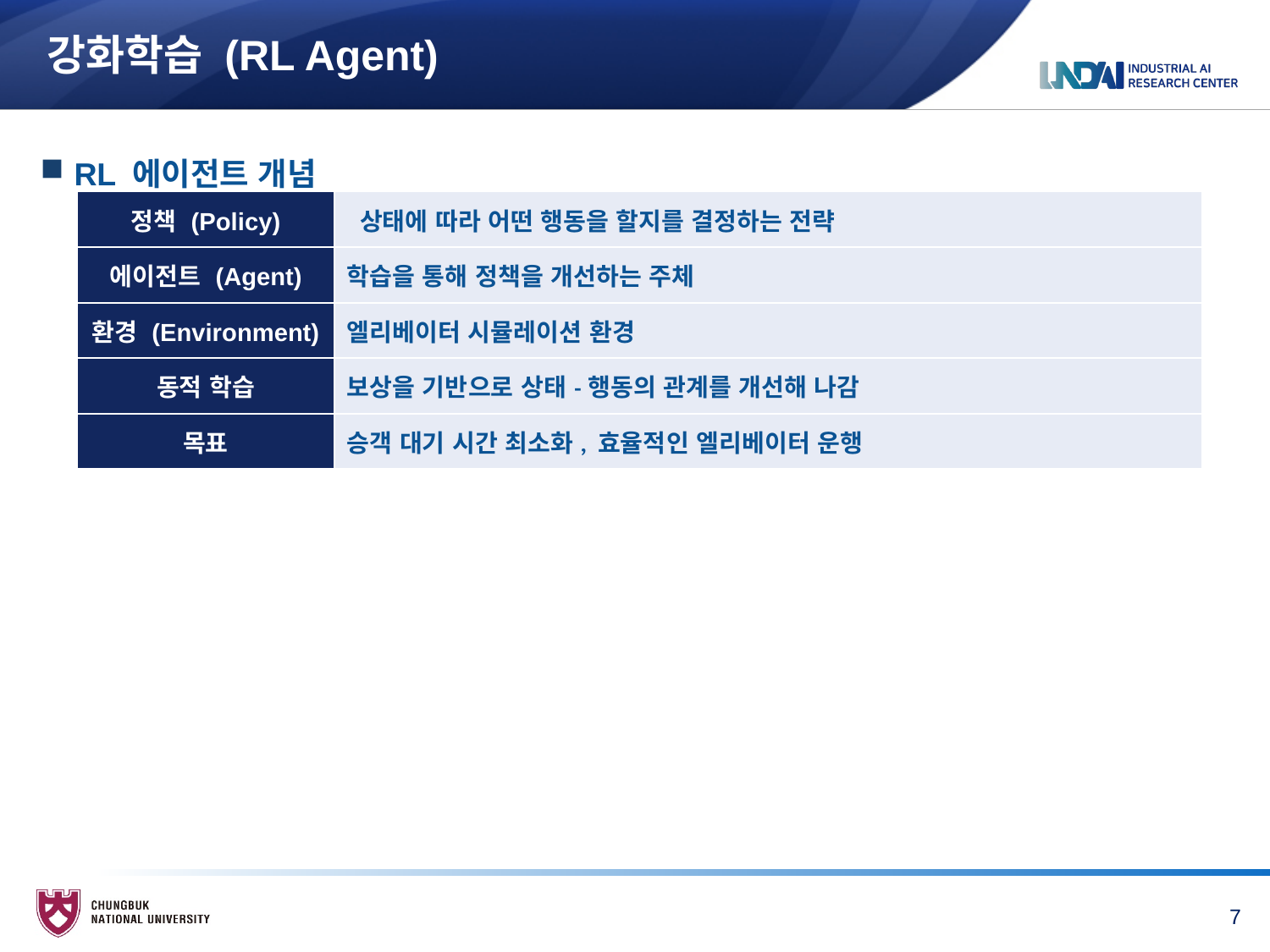

# 강화학습 (RL Agent)
RL 에이전트 개념
| 정책 (Policy) | 상태에 따라 어떤 행동을 할지를 결정하는 전략 |
| --- | --- |
| 에이전트 (Agent) | 학습을 통해 정책을 개선하는 주체 |
| 환경 (Environment) | 엘리베이터 시뮬레이션 환경 |
| 동적 학습 | 보상을 기반으로 상태-행동의 관계를 개선해 나감 |
| 목표 | 승객 대기 시간 최소화, 효율적인 엘리베이터 운행 |